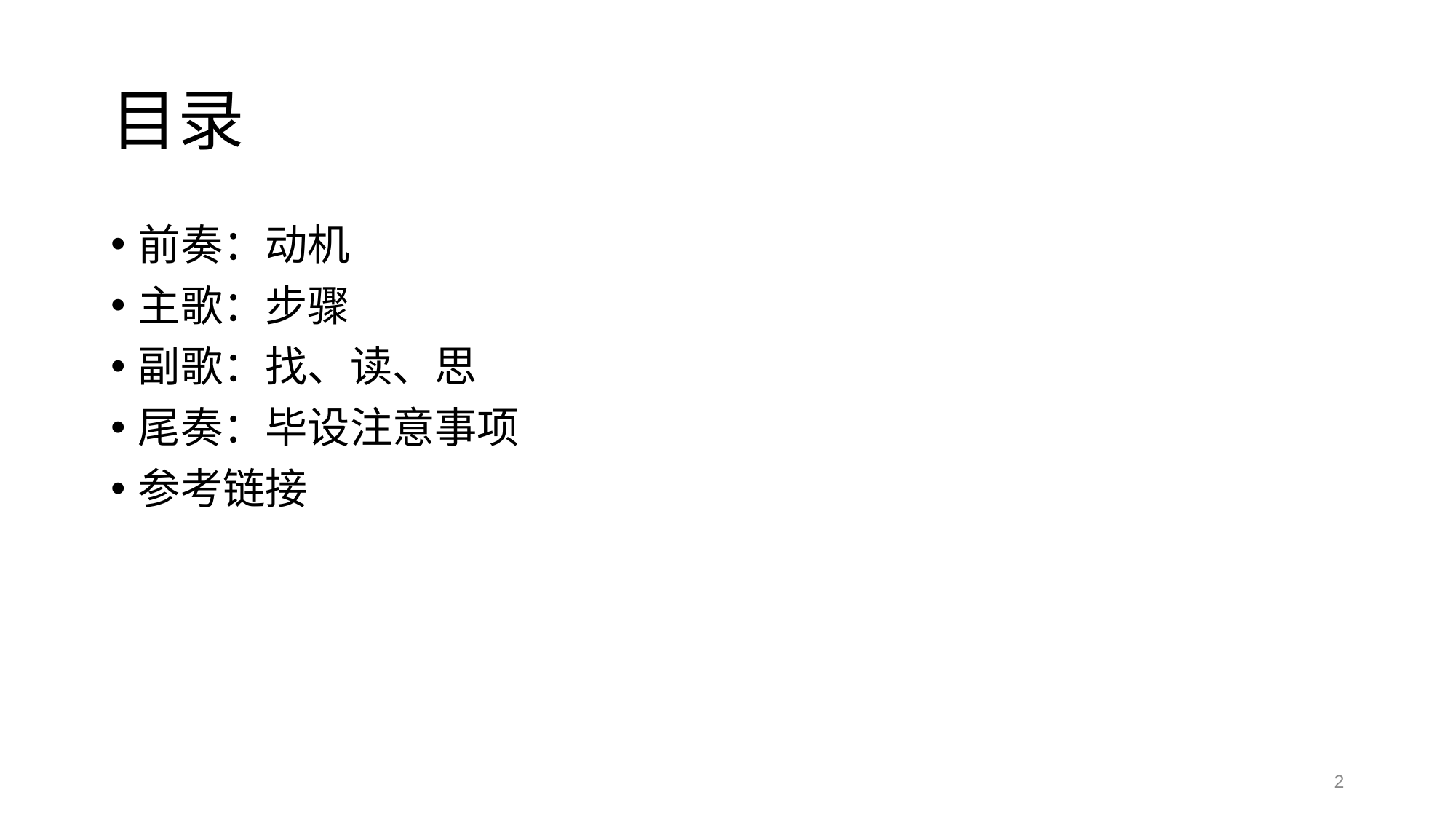

# 目录
前奏：动机
主歌：步骤
副歌：找、读、思
尾奏：毕设注意事项
参考链接
2